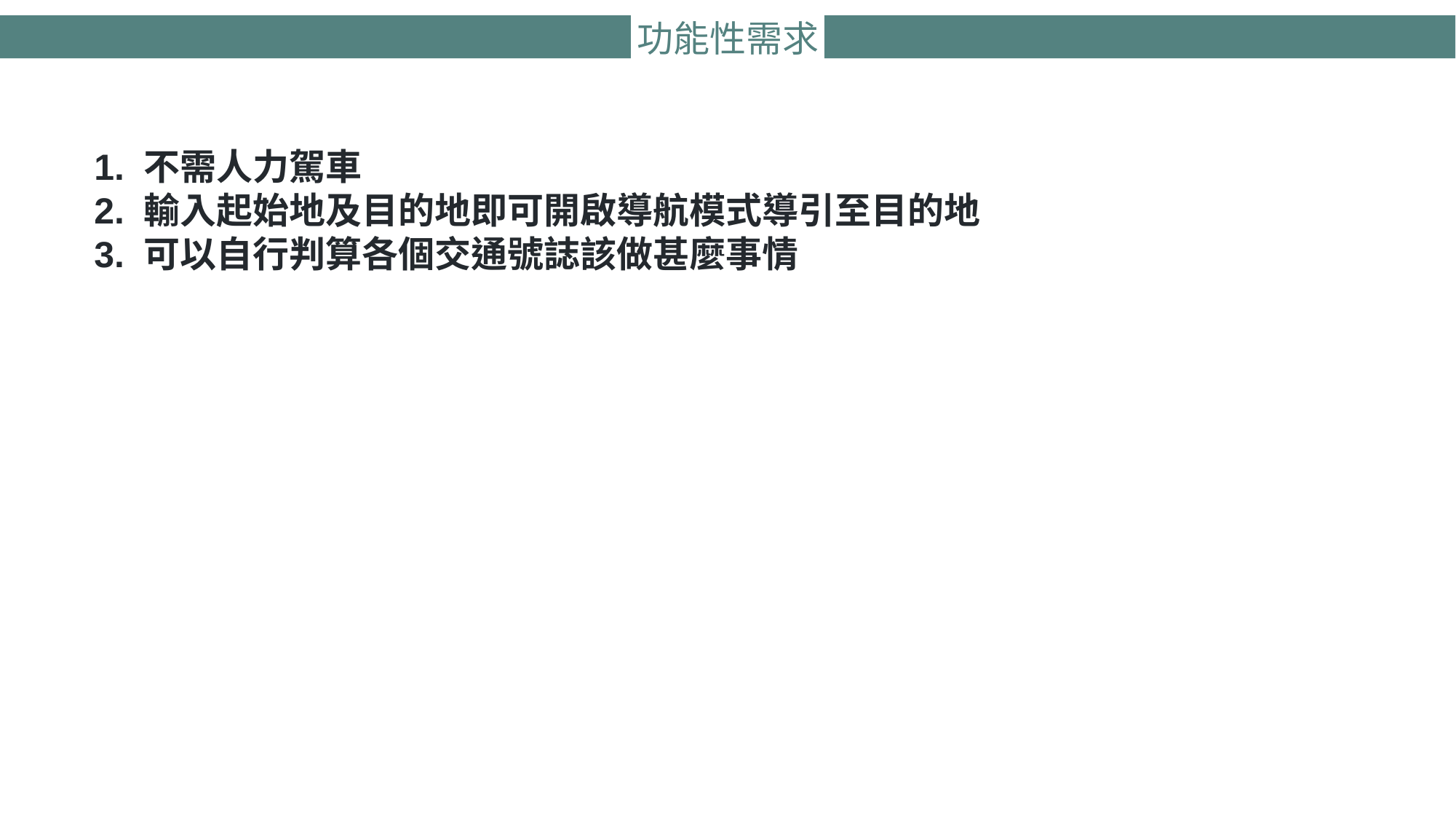

# 功能性需求
1. 不需人力駕車
2. 輸入起始地及目的地即可開啟導航模式導引至目的地
3. 可以自行判算各個交通號誌該做甚麼事情